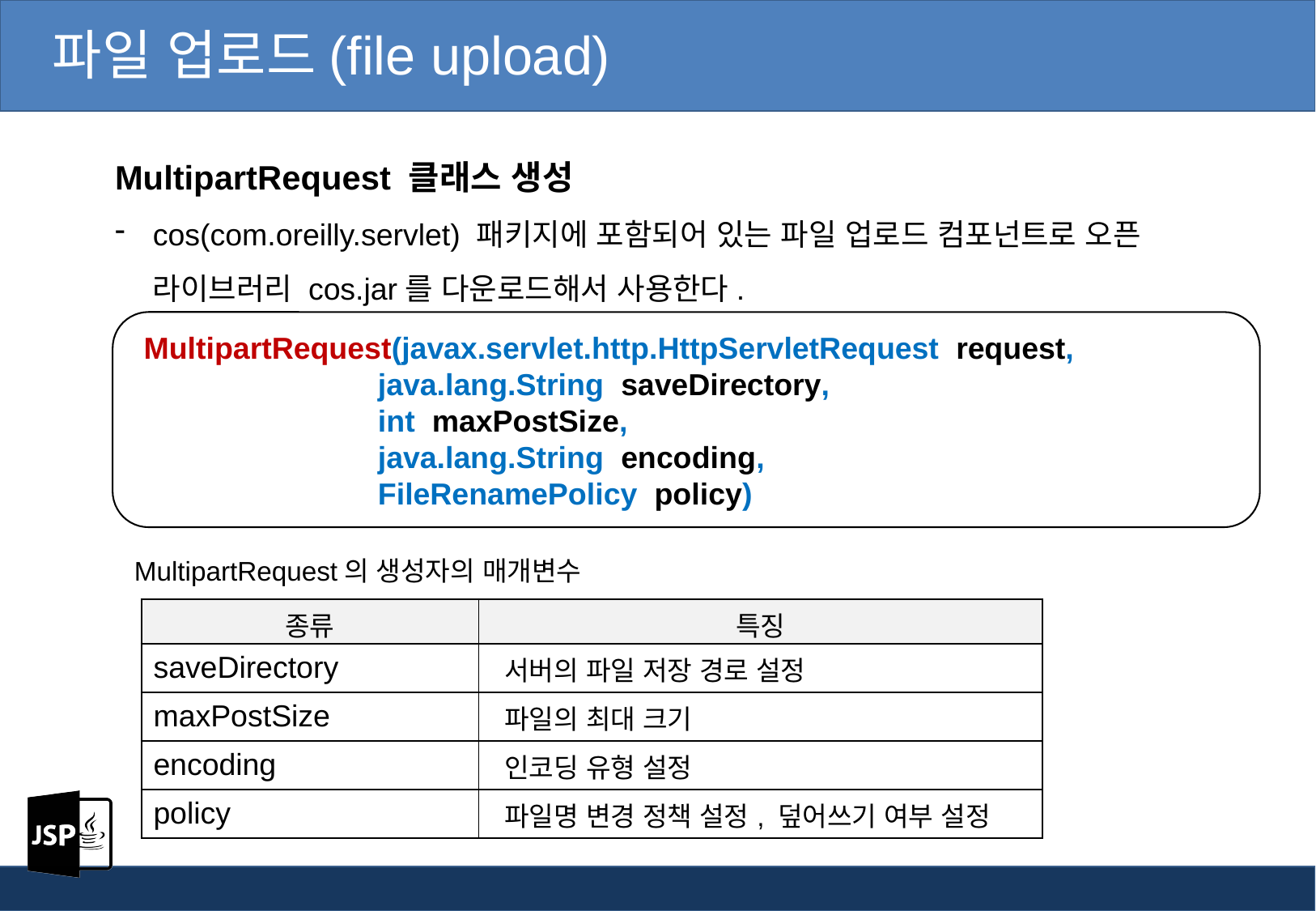

파일 업로드(file upload)
MultipartRequest 클래스 생성
cos(com.oreilly.servlet) 패키지에 포함되어 있는 파일 업로드 컴포넌트로 오픈 라이브러리 cos.jar를 다운로드해서 사용한다.
 MultipartRequest(javax.servlet.http.HttpServletRequest  request,
		java.lang.String  saveDirectory,
 		int  maxPostSize,
		java.lang.String  encoding,
		FileRenamePolicy  policy)
MultipartRequest의 생성자의 매개변수
| 종류 | 특징 |
| --- | --- |
| saveDirectory | 서버의 파일 저장 경로 설정 |
| maxPostSize | 파일의 최대 크기 |
| encoding | 인코딩 유형 설정 |
| policy | 파일명 변경 정책 설정, 덮어쓰기 여부 설정 |